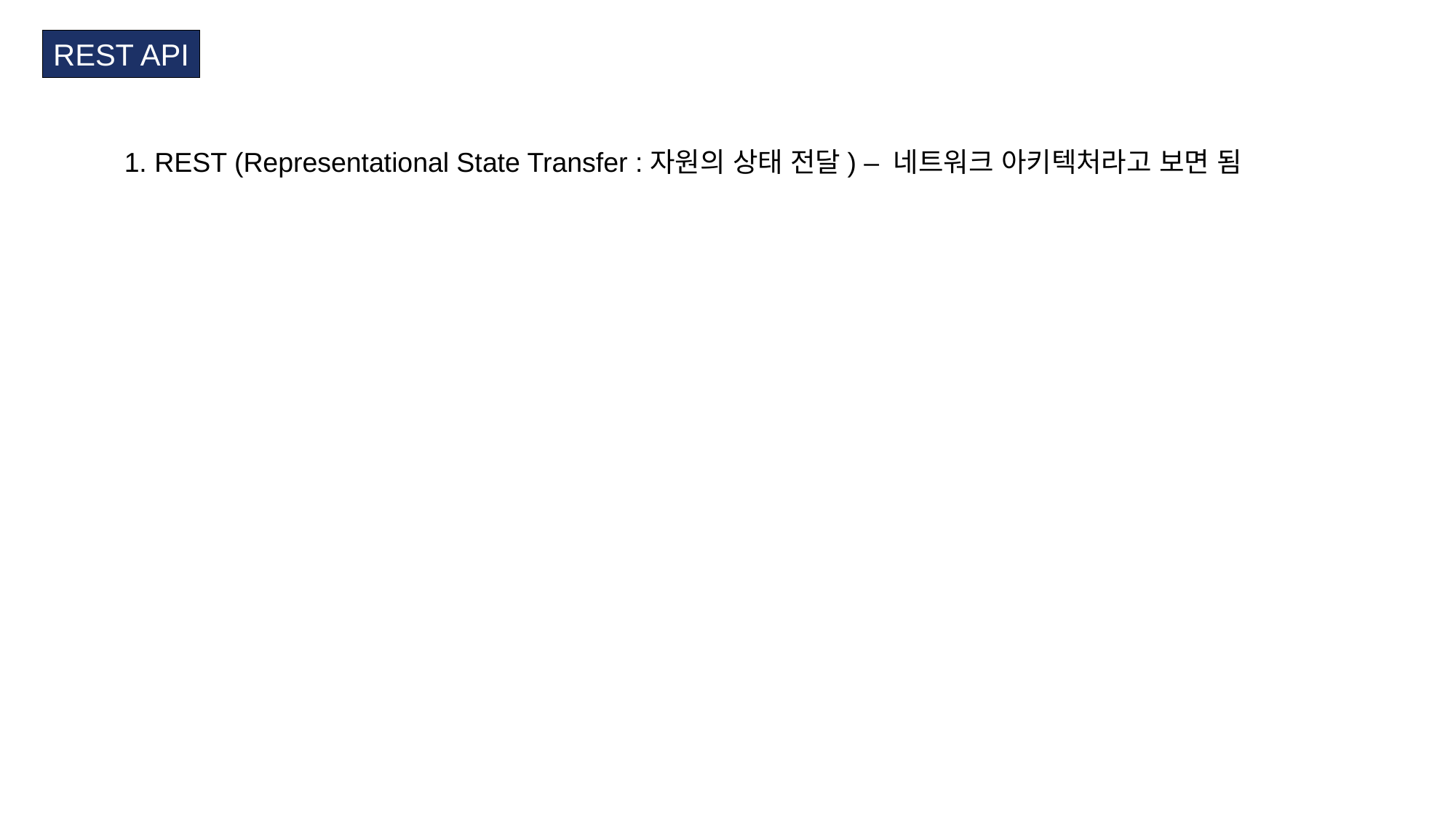

REST API
1. REST (Representational State Transfer :자원의 상태 전달) – 네트워크 아키텍처라고 보면 됨